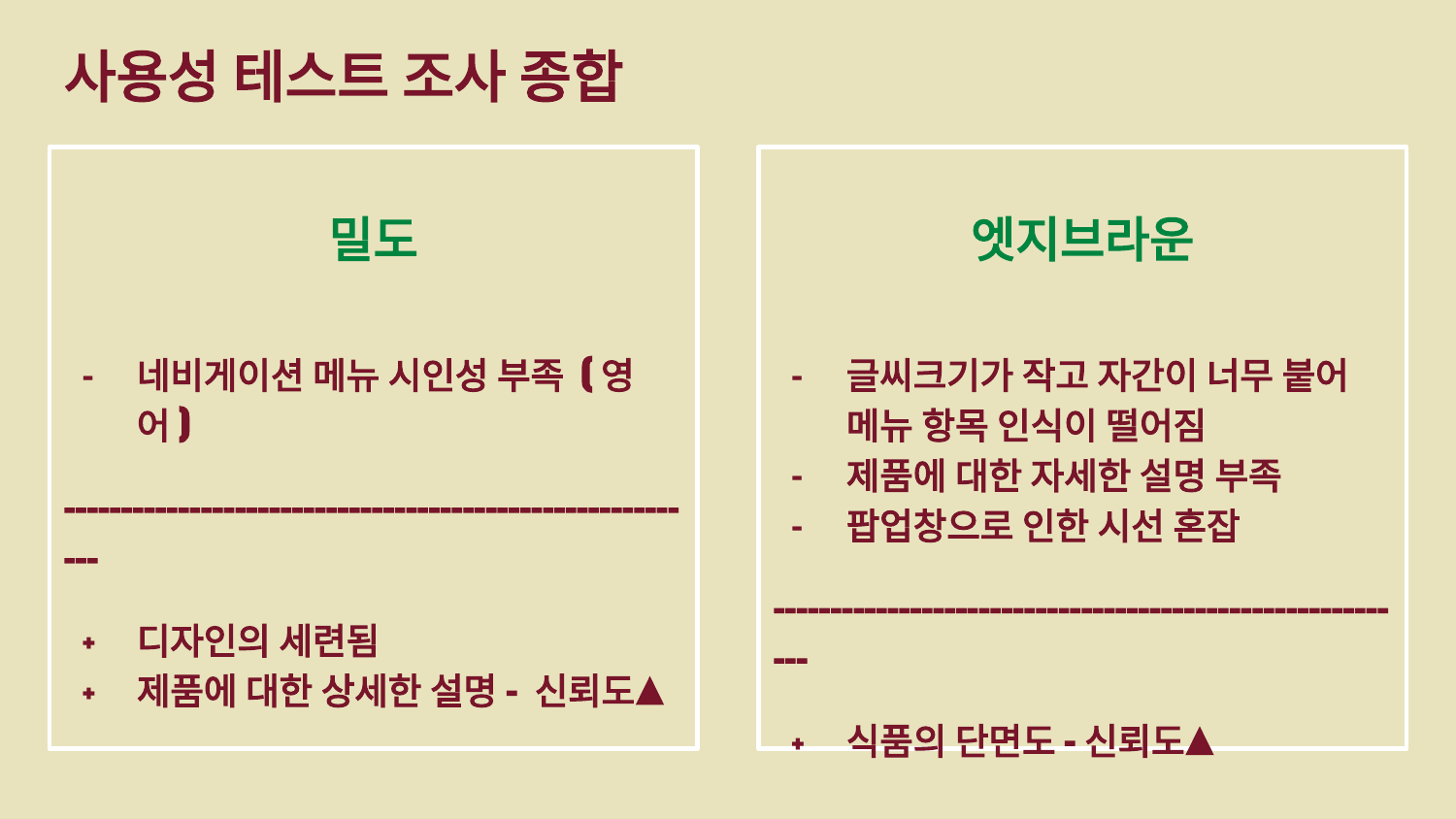

# 사용성 테스트 조사 종합

밀도

네비게이션 메뉴 시인성 부족 (영어)
---------------------------------------------------------
디자인의 세련됨
제품에 대한 상세한 설명- 신뢰도▲

엣지브라운

글씨크기가 작고 자간이 너무 붙어 메뉴 항목 인식이 떨어짐
제품에 대한 자세한 설명 부족
팝업창으로 인한 시선 혼잡
---------------------------------------------------------
식품의 단면도-신뢰도▲